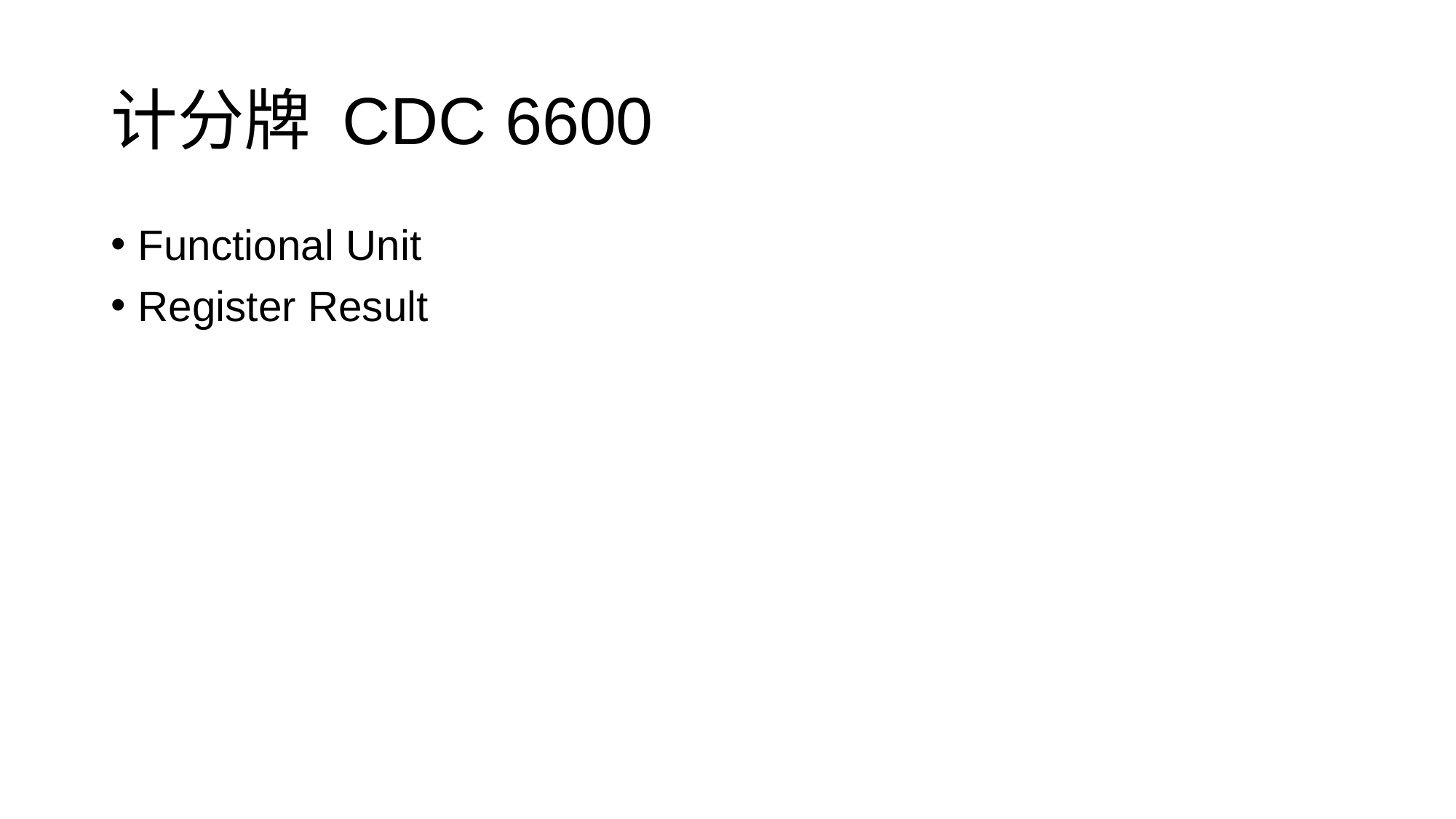

# 计分牌 CDC 6600
Functional Unit
Register Result